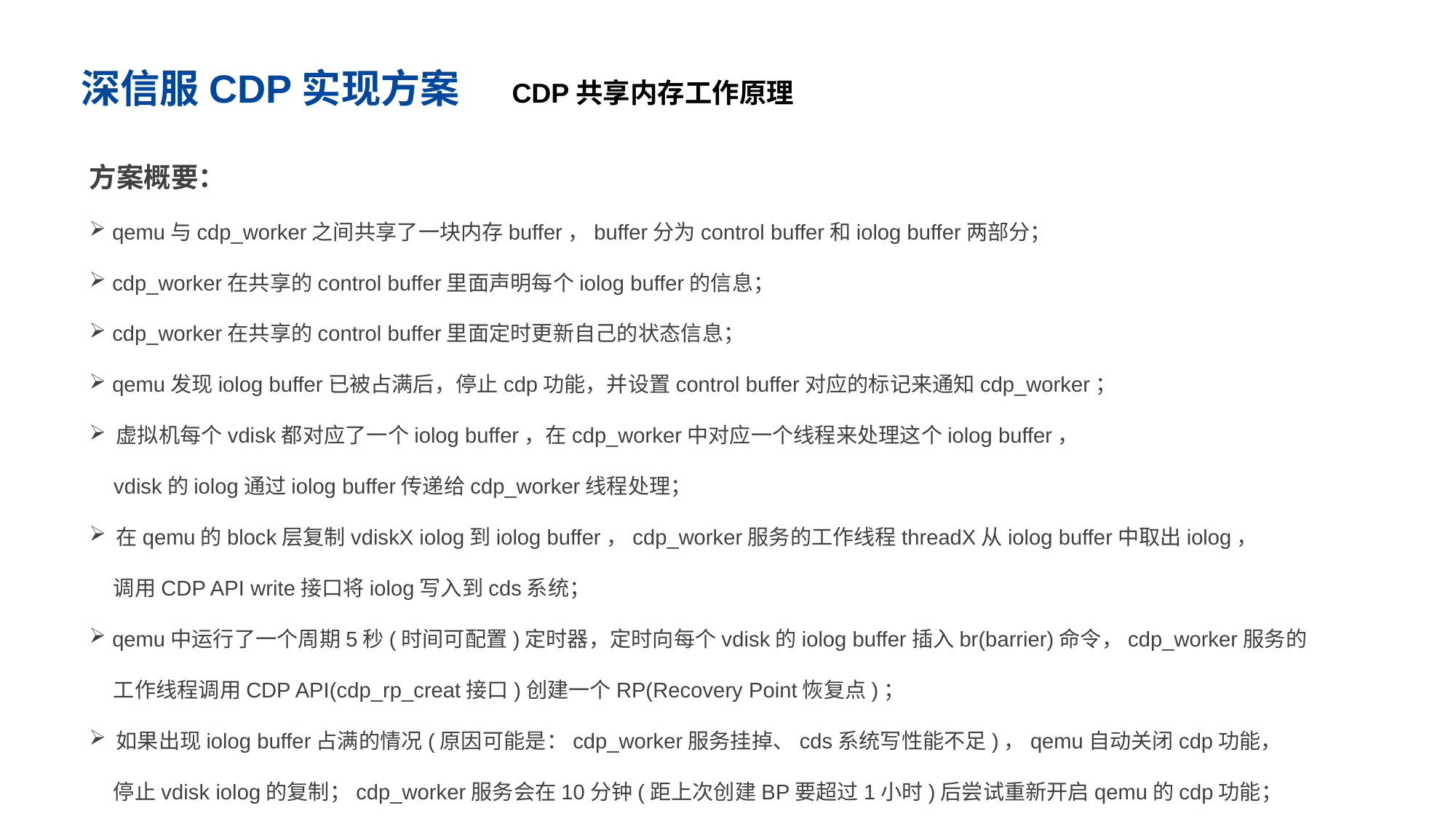

CDP共享内存工作原理
深信服CDP实现方案
方案概要：
 qemu与cdp_worker之间共享了一块内存buffer，buffer分为control buffer和iolog buffer两部分；
 cdp_worker在共享的control buffer里面声明每个iolog buffer的信息；
 cdp_worker在共享的control buffer里面定时更新自己的状态信息；
 qemu发现iolog buffer已被占满后，停止cdp功能，并设置control buffer对应的标记来通知cdp_worker；
 虚拟机每个vdisk都对应了一个iolog buffer，在cdp_worker中对应一个线程来处理这个iolog buffer，
    vdisk的iolog通过iolog buffer传递给cdp_worker线程处理；
 在qemu的block层复制vdiskX iolog到iolog buffer，cdp_worker服务的工作线程threadX从iolog buffer中取出iolog，
    调用CDP API write接口将iolog写入到cds系统；
 qemu中运行了一个周期5秒(时间可配置)定时器，定时向每个vdisk的iolog buffer插入br(barrier)命令，cdp_worker服务的
    工作线程调用CDP API(cdp_rp_creat接口)创建一个RP(Recovery Point恢复点)；
 如果出现iolog buffer占满的情况(原因可能是：cdp_worker服务挂掉、cds系统写性能不足)，qemu自动关闭cdp功能，
    停止vdisk iolog的复制；cdp_worker服务会在10分钟(距上次创建BP要超过1小时)后尝试重新开启qemu的cdp功能；